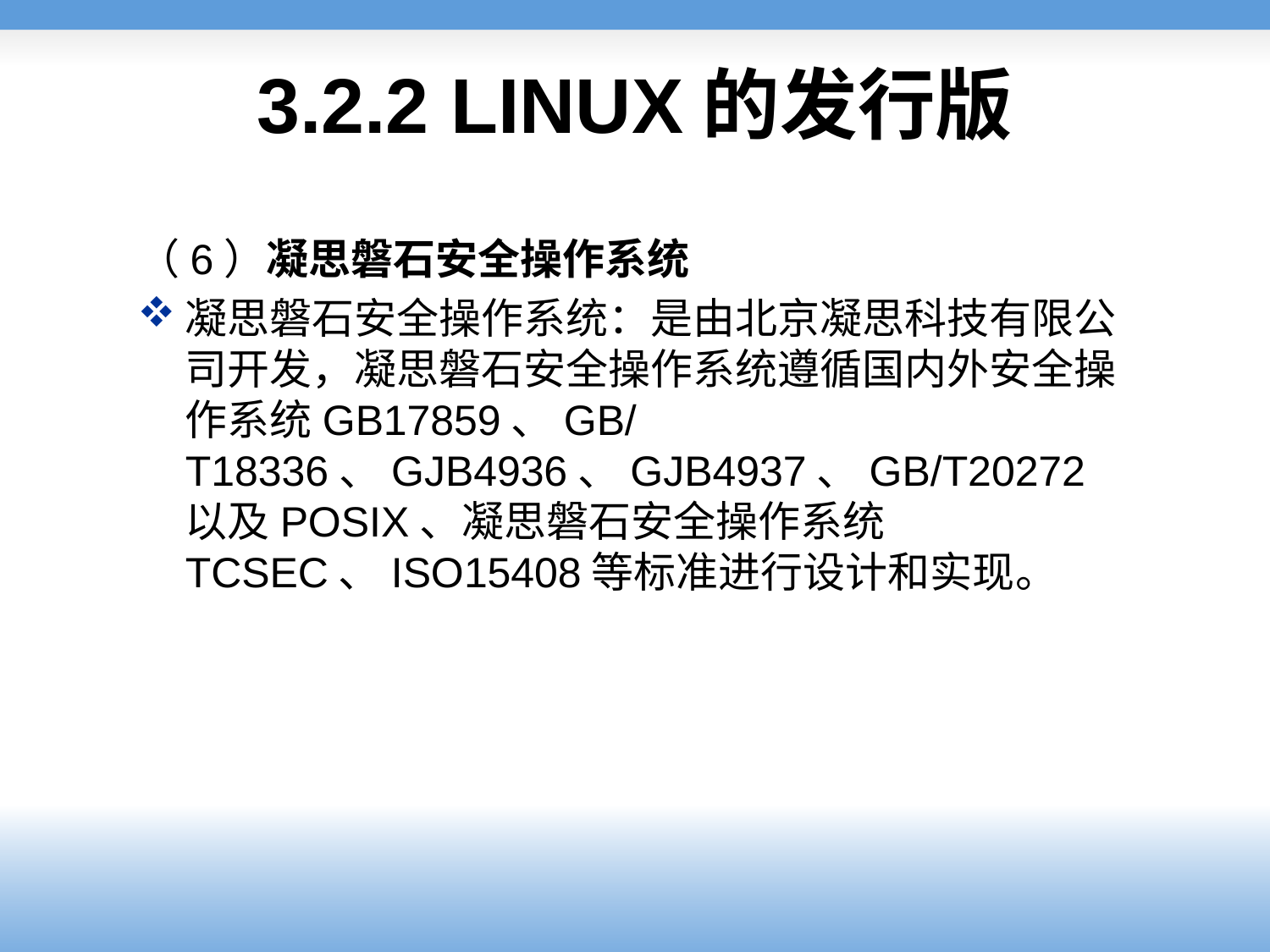

# 3.2.2 LINUX的发行版
（6）凝思磐石安全操作系统
凝思磐石安全操作系统：是由北京凝思科技有限公司开发，凝思磐石安全操作系统遵循国内外安全操作系统GB17859、GB/T18336、GJB4936、GJB4937、GB/T20272以及POSIX、凝思磐石安全操作系统TCSEC、ISO15408等标准进行设计和实现。